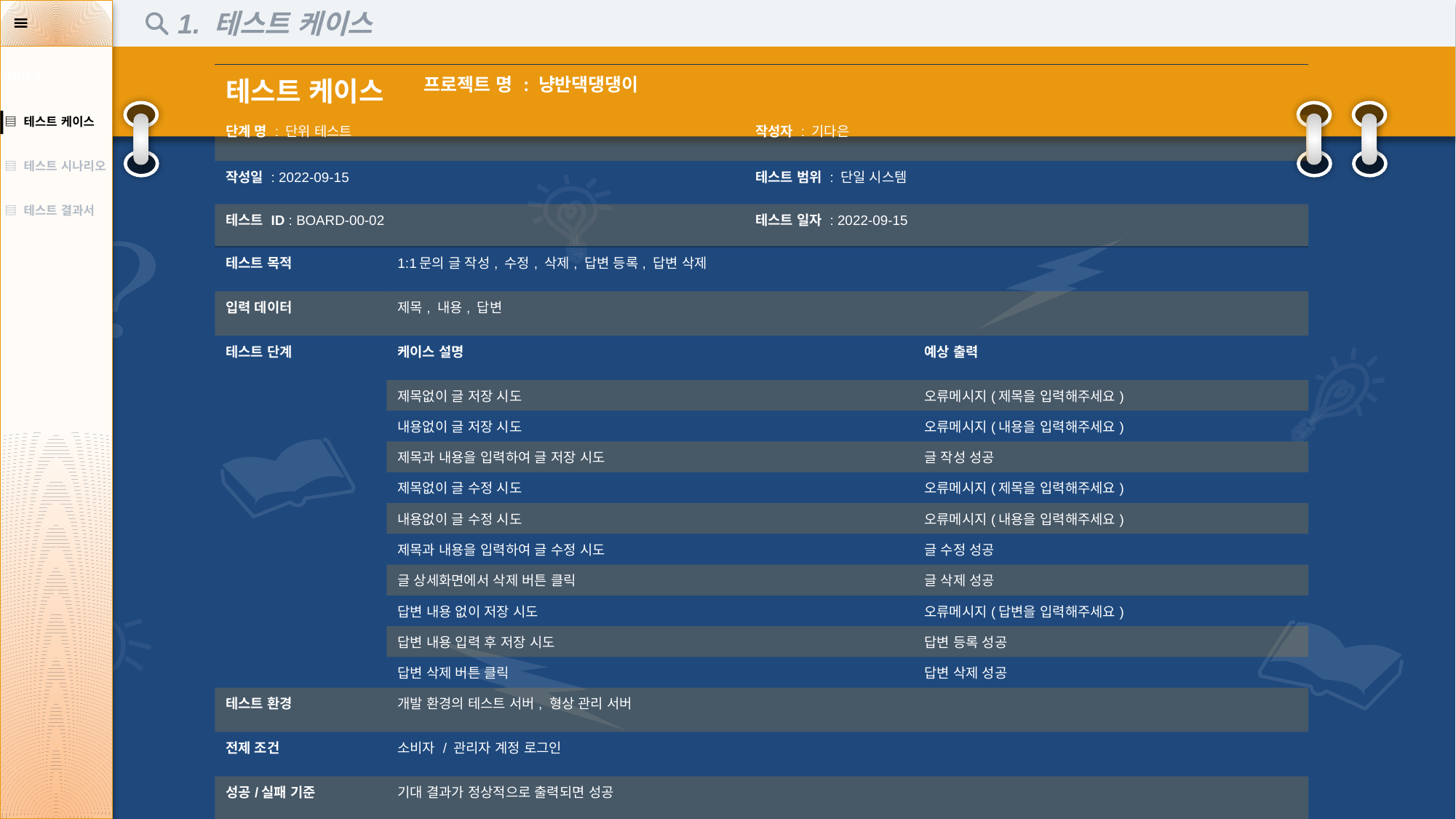

1. 테스트 케이스

| INDEX |
| --- |
| ▤ 테스트 케이스 |
| ▤ 테스트 시나리오 |
| ▤ 테스트 결과서 |
| 테스트 케이스 |  | 프로젝트 명 : 냥반댁댕댕이 |  |  |  |  |  |
| --- | --- | --- | --- | --- | --- | --- | --- |
| 단계 명 : 단위 테스트 |  |  | 작성자 : 기다은 |  |  |  |  |
| 작성일 : 2022-09-15 |  |  | 테스트 범위 : 단일 시스템 |  |  |  |  |
| 테스트 ID : BOARD-00-02 |  |  | 테스트 일자 : 2022-09-15 |  |  |  |  |
| 테스트 목적 | 1:1문의 글 작성, 수정, 삭제, 답변 등록, 답변 삭제 |  |  |  |  |  |  |
| 입력 데이터 | 제목, 내용, 답변 |  |  |  |  |  |  |
| 테스트 단계 | 케이스 설명 |  |  | 예상 출력 |  |  |  |
|  | 제목없이 글 저장 시도 |  |  | 오류메시지(제목을 입력해주세요) |  |  |  |
|  | 내용없이 글 저장 시도 |  |  | 오류메시지(내용을 입력해주세요) |  |  |  |
|  | 제목과 내용을 입력하여 글 저장 시도 |  |  | 글 작성 성공 |  |  |  |
|  | 제목없이 글 수정 시도 |  |  | 오류메시지(제목을 입력해주세요) |  |  |  |
|  | 내용없이 글 수정 시도 |  |  | 오류메시지(내용을 입력해주세요) |  |  |  |
|  | 제목과 내용을 입력하여 글 수정 시도 |  |  | 글 수정 성공 |  |  |  |
|  | 글 상세화면에서 삭제 버튼 클릭 |  |  | 글 삭제 성공 |  |  |  |
|  | 답변 내용 없이 저장 시도 |  |  | 오류메시지(답변을 입력해주세요) |  |  |  |
|  | 답변 내용 입력 후 저장 시도 |  |  | 답변 등록 성공 |  |  |  |
|  | 답변 삭제 버튼 클릭 |  |  | 답변 삭제 성공 |  |  |  |
| 테스트 환경 | 개발 환경의 테스트 서버, 형상 관리 서버 |  |  |  |  |  |  |
| 전제 조건 | 소비자 / 관리자 계정 로그인 |  |  |  |  |  |  |
| 성공/실패 기준 | 기대 결과가 정상적으로 출력되면 성공 |  |  |  |  |  |  |